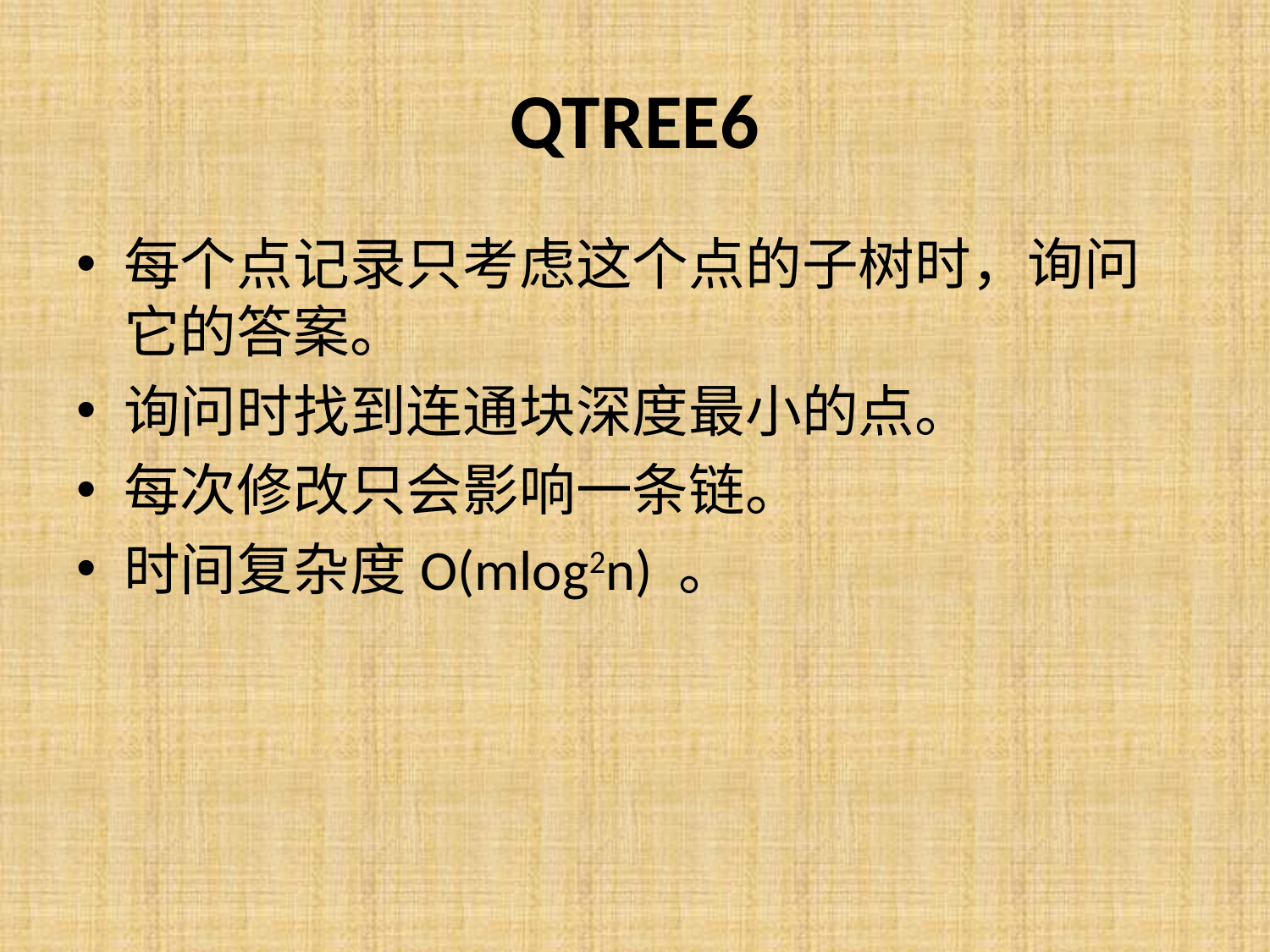

# QTREE6
每个点记录只考虑这个点的子树时，询问它的答案。
询问时找到连通块深度最小的点。
每次修改只会影响一条链。
时间复杂度O(mlog2n) 。